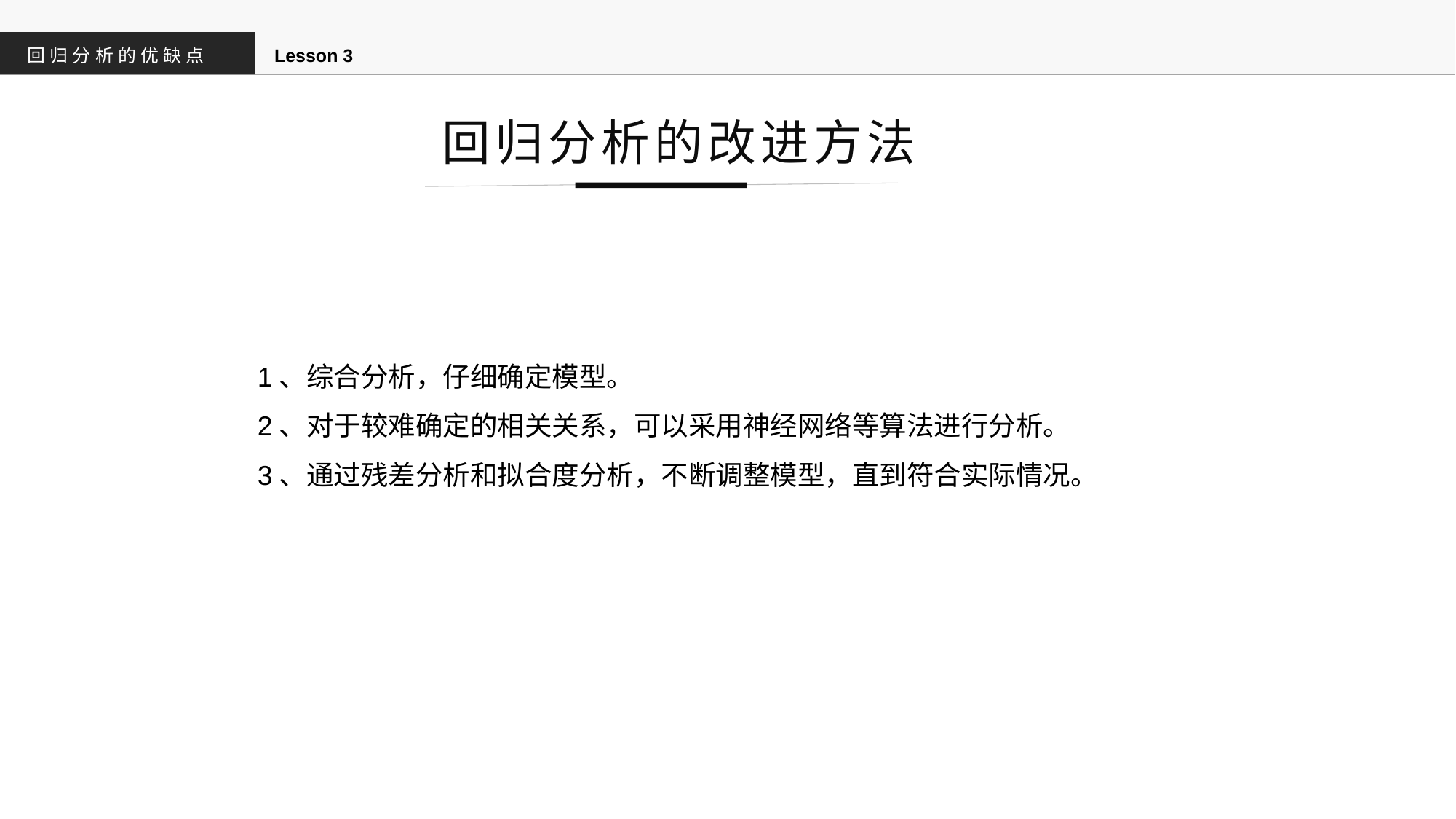

回归分析的优缺点
Lesson 3
回归分析的改进方法

1、综合分析，仔细确定模型。
2、对于较难确定的相关关系，可以采用神经网络等算法进行分析。
3、通过残差分析和拟合度分析，不断调整模型，直到符合实际情况。